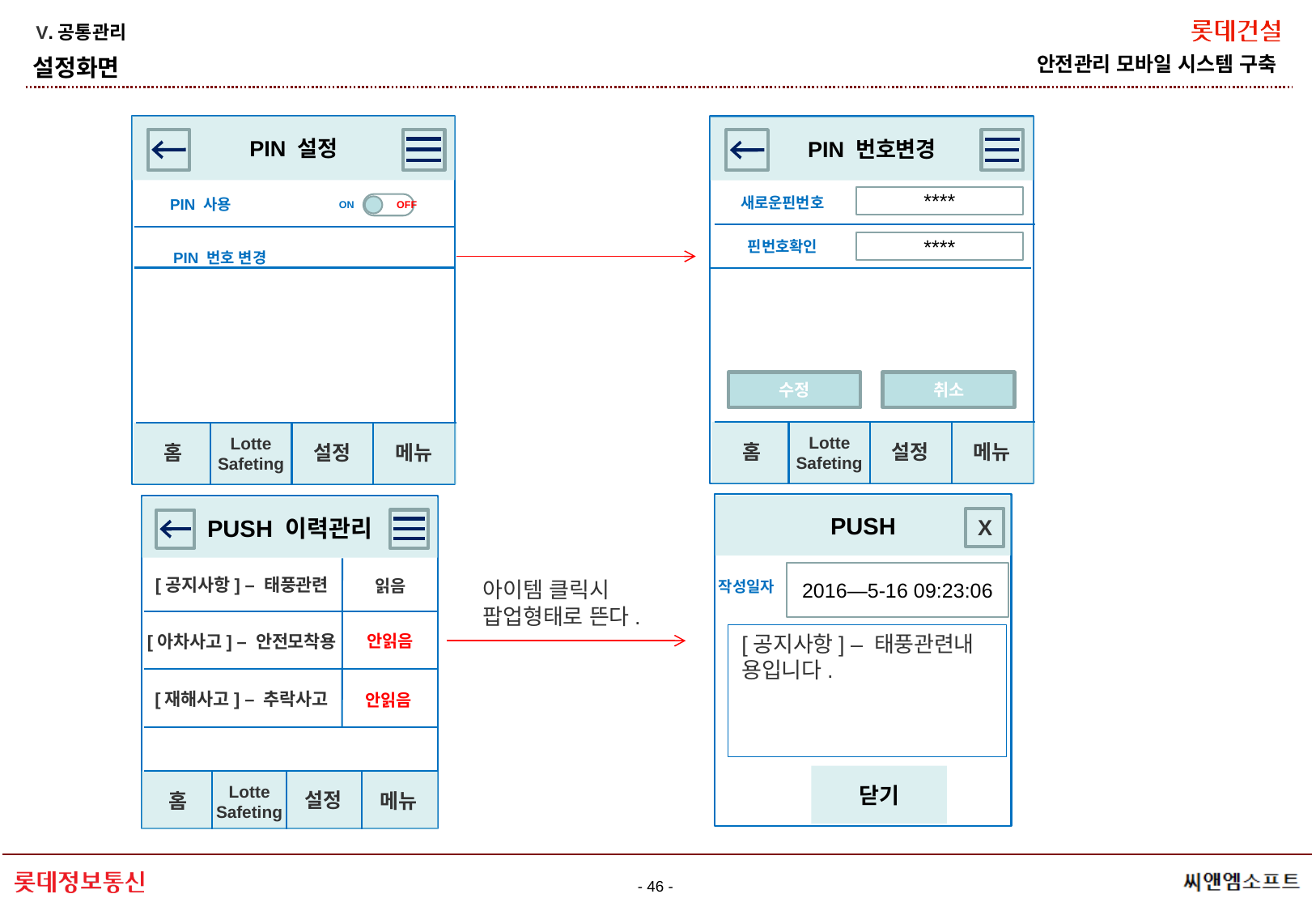

V.공통관리
설정화면

PIN 설정

PIN 사용
  ON               OFF

Lotte
Safeting
설정
홈
메뉴

PIN 번호변경

****
새로운핀번호
핀번호확인
****
수정
취소

Lotte
Safeting
설정
홈
메뉴
2016—5-16 09:23:06
작성일자
PIN 번호 변경

PUSH
닫기

PUSH 이력관리

[공지사항] – 태풍관련
읽음
[아차사고] – 안전모착용
안읽음
[재해사고] – 추락사고
안읽음

Lotte
Safeting
설정
홈
메뉴
X
아이템 클릭시 팝업형태로 뜬다.

[공지사항] – 태풍관련내  용입니다.